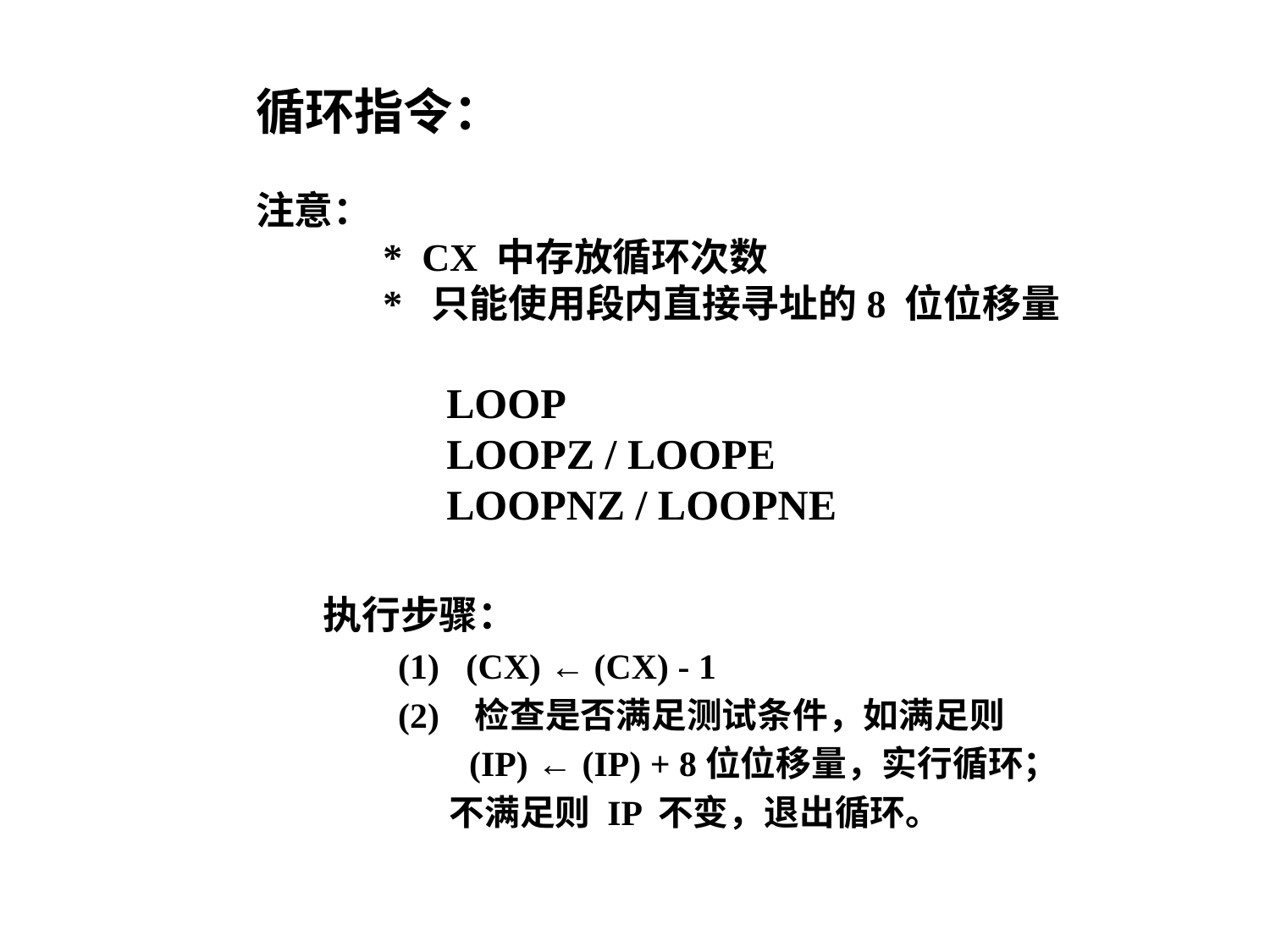

循环指令：

注意：
*  CX 中存放循环次数
*  只能使用段内直接寻址的8 位位移量

LOOP
LOOPZ / LOOPE
LOOPNZ / LOOPNE

      执行步骤：
                (1)   (CX) ← (CX) - 1
                (2)   检查是否满足测试条件，如满足则
                        (IP) ← (IP) + 8位位移量，实行循环；
                       不满足则 IP 不变，退出循环。